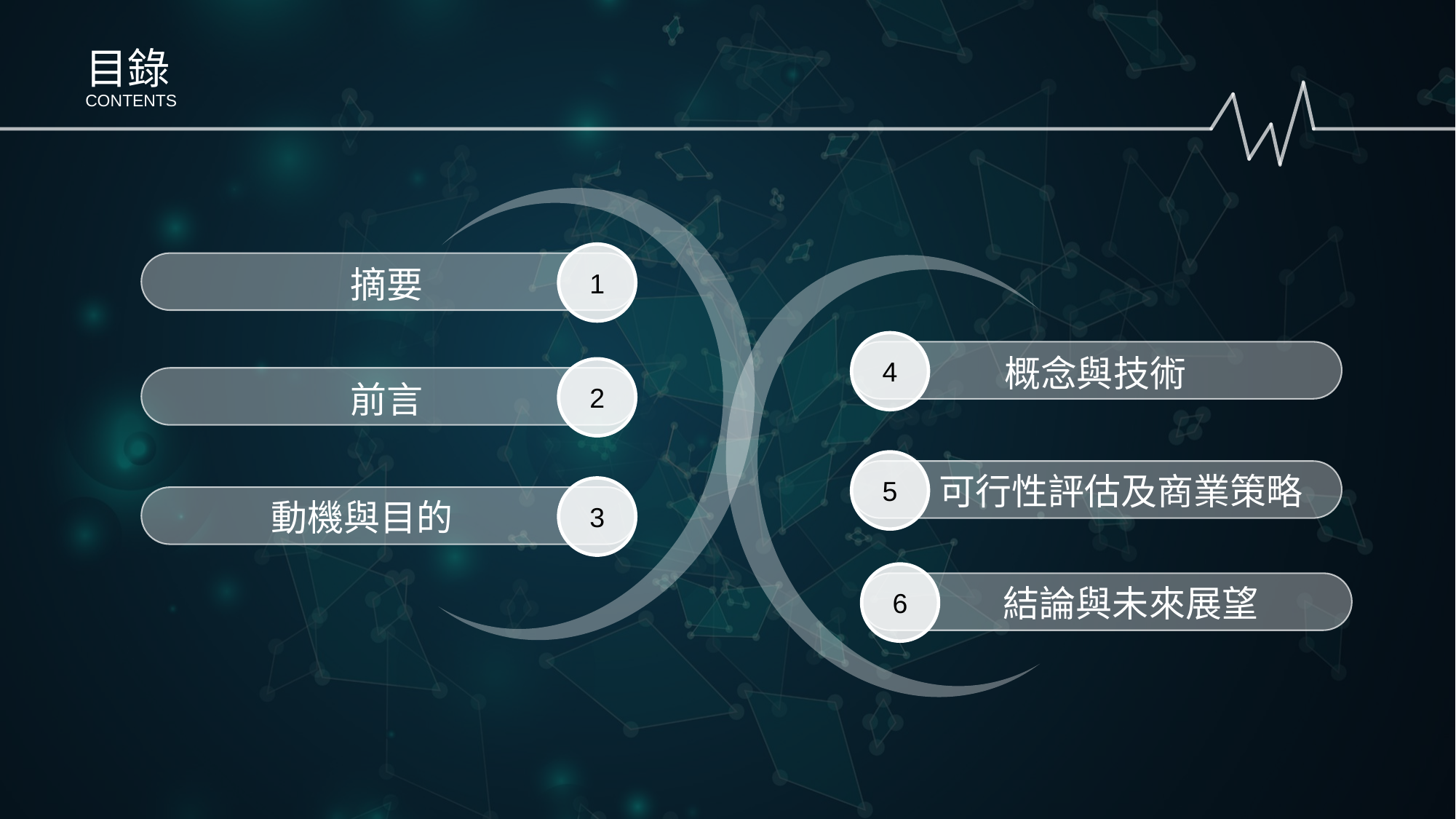

目錄
CONTENTS

1

摘要

4

概念與技術
2

前言
5

可行性評估及商業策略
3

動機與目的
6

結論與未來展望